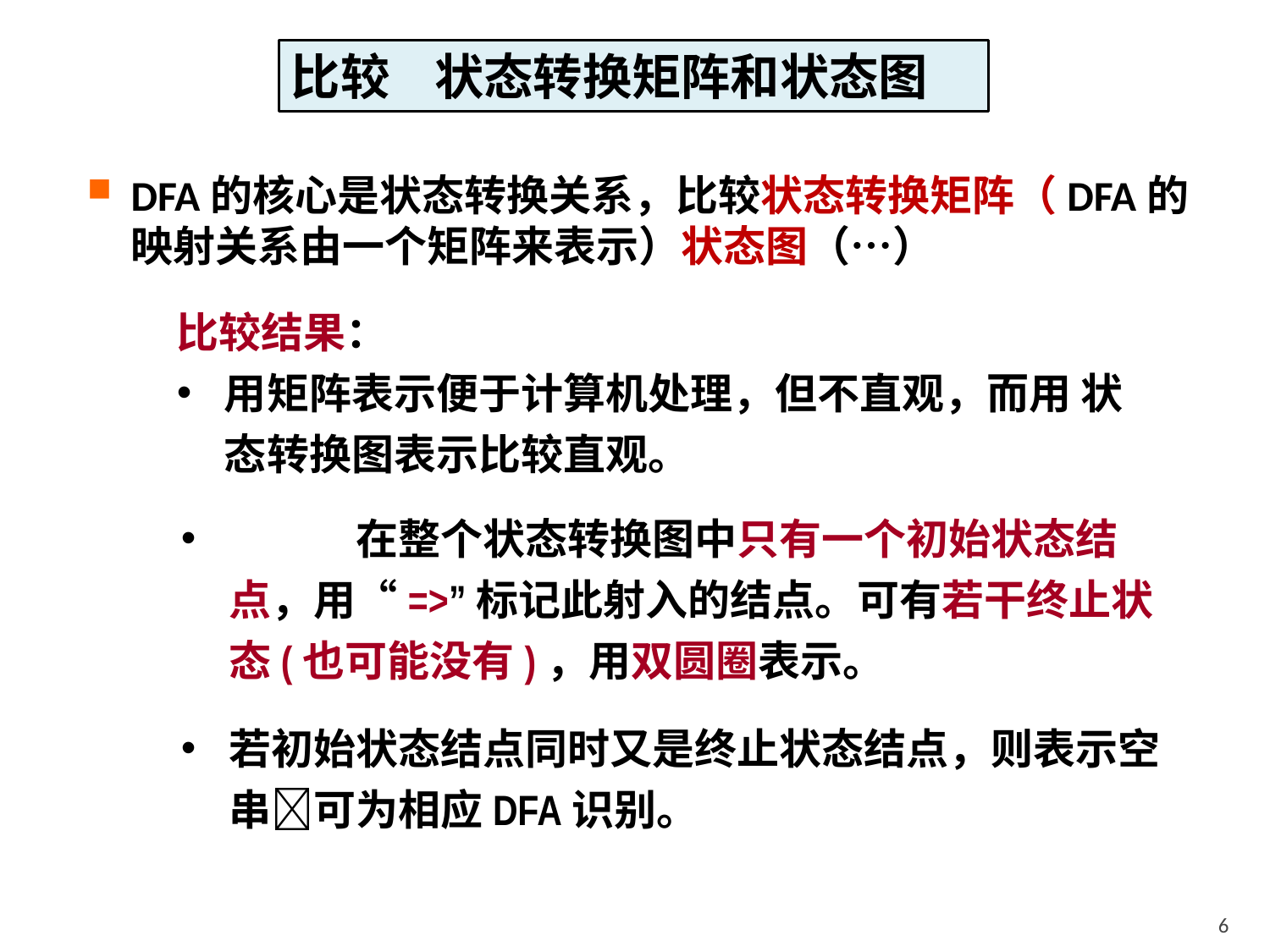

比较    状态转换矩阵和状态图
DFA的核心是状态转换关系，比较状态转换矩阵（DFA的映射关系由一个矩阵来表示）状态图（…）

比较结果：
用矩阵表示便于计算机处理，但不直观，而用 状态转换图表示比较直观。

	在整个状态转换图中只有一个初始状态结点，用“=>”标记此射入的结点。可有若干终止状态(也可能没有)，用双圆圈表示。
若初始状态结点同时又是终止状态结点，则表示空串ε可为相应DFA识别。
6